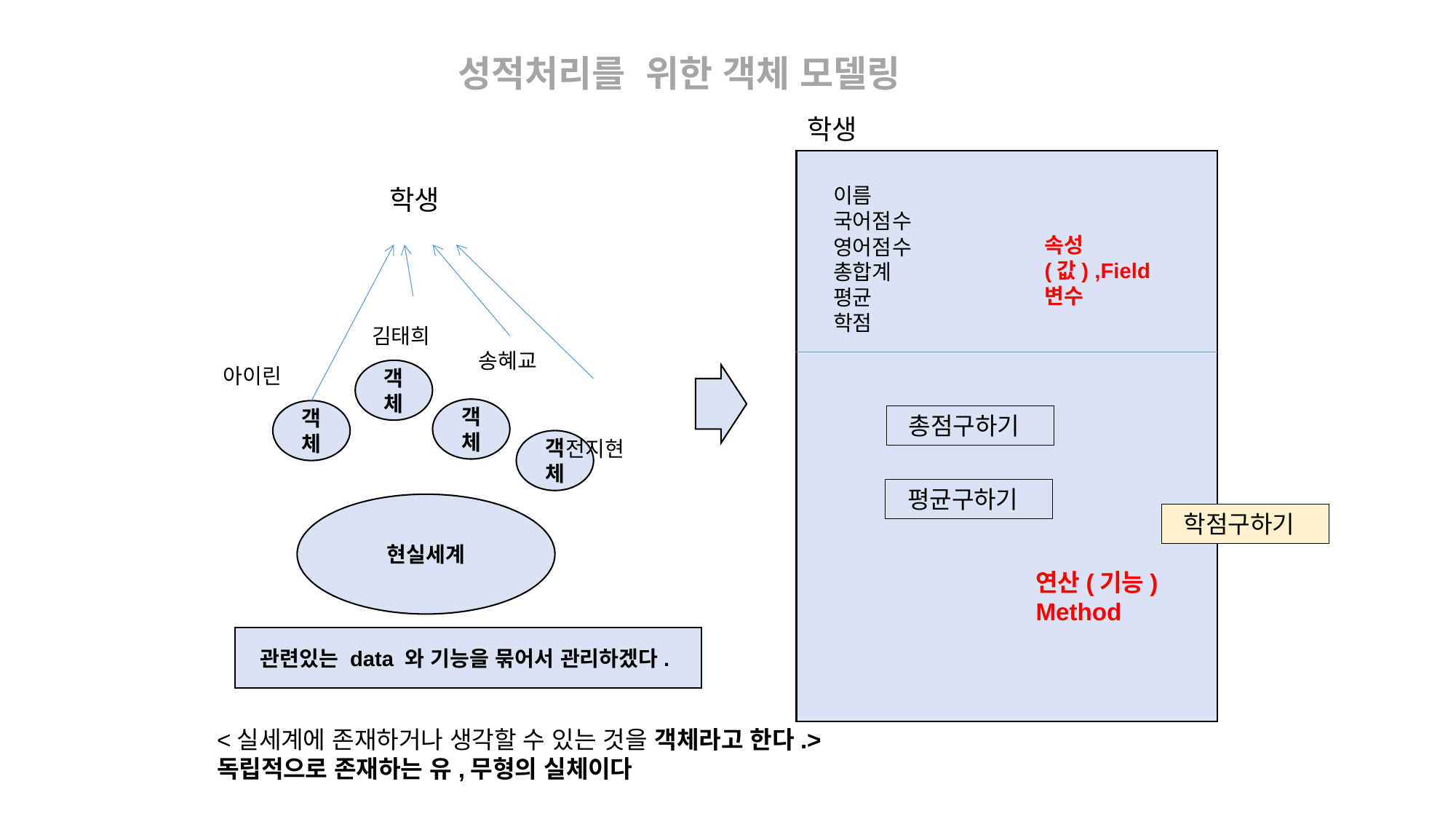

성적처리를  위한 객체 모델링
학생

학생
이름
국어점수
영어점수
총합계
평균
학점
속성 (값) ,Field
변수
김태희
송혜교
아이린
객체

객체
객체
 총점구하기
전지현
객체
 평균구하기
현실세계
 학점구하기
연산(기능)
Method
관련있는 data 와 기능을 묶어서 관리하겠다.
<실세계에 존재하거나 생각할 수 있는 것을 객체라고 한다.>
독립적으로 존재하는 유,무형의 실체이다